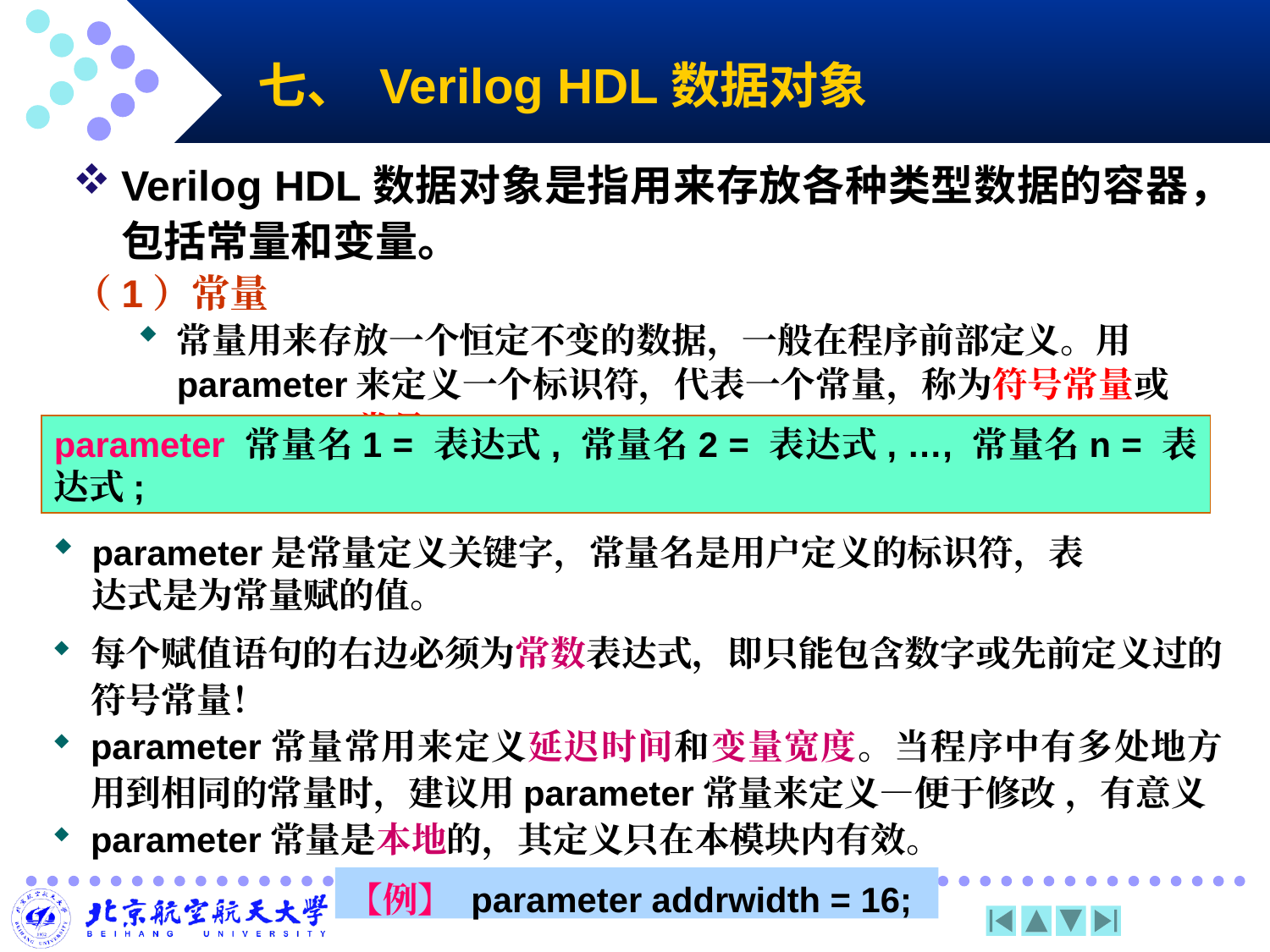

# 七、 Verilog HDL数据对象
Verilog HDL数据对象是指用来存放各种类型数据的容器，包括常量和变量。
（1）常量
常量用来存放一个恒定不变的数据，一般在程序前部定义。用parameter来定义一个标识符，代表一个常量，称为符号常量或parameter常量。
parameter 常量名1 = 表达式, 常量名2 = 表达式, …, 常量名n = 表达式;
parameter是常量定义关键字，常量名是用户定义的标识符，表达式是为常量赋的值。
每个赋值语句的右边必须为常数表达式，即只能包含数字或先前定义过的符号常量！
parameter常量常用来定义延迟时间和变量宽度。当程序中有多处地方用到相同的常量时，建议用parameter常量来定义—便于修改 ，有意义
parameter常量是本地的，其定义只在本模块内有效。
【例】 parameter addrwidth = 16;
41